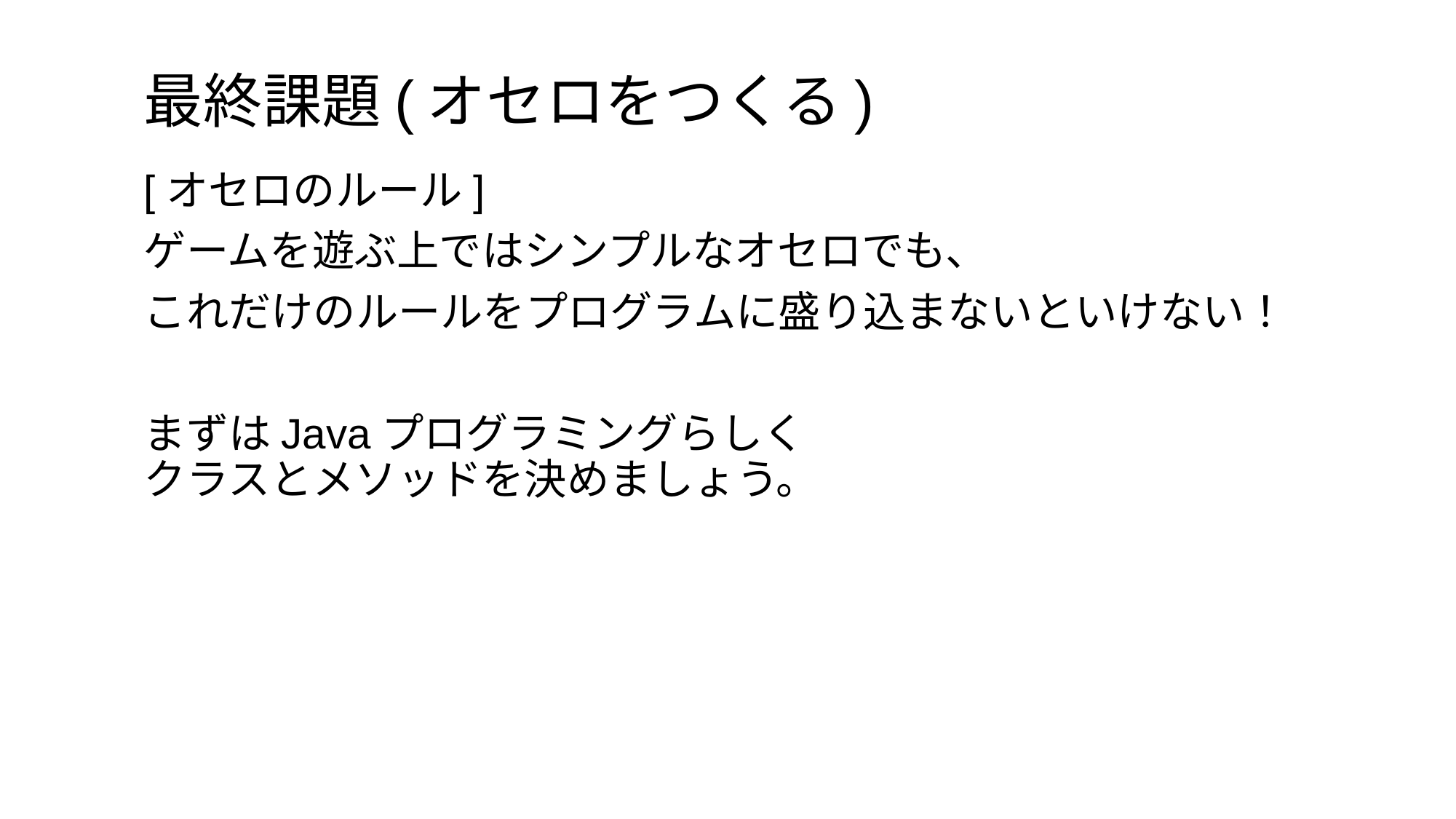

# 最終課題(オセロをつくる)
[オセロのルール]
ゲームを遊ぶ上ではシンプルなオセロでも、
これだけのルールをプログラムに盛り込まないといけない！

まずはJavaプログラミングらしく
クラスとメソッドを決めましょう。